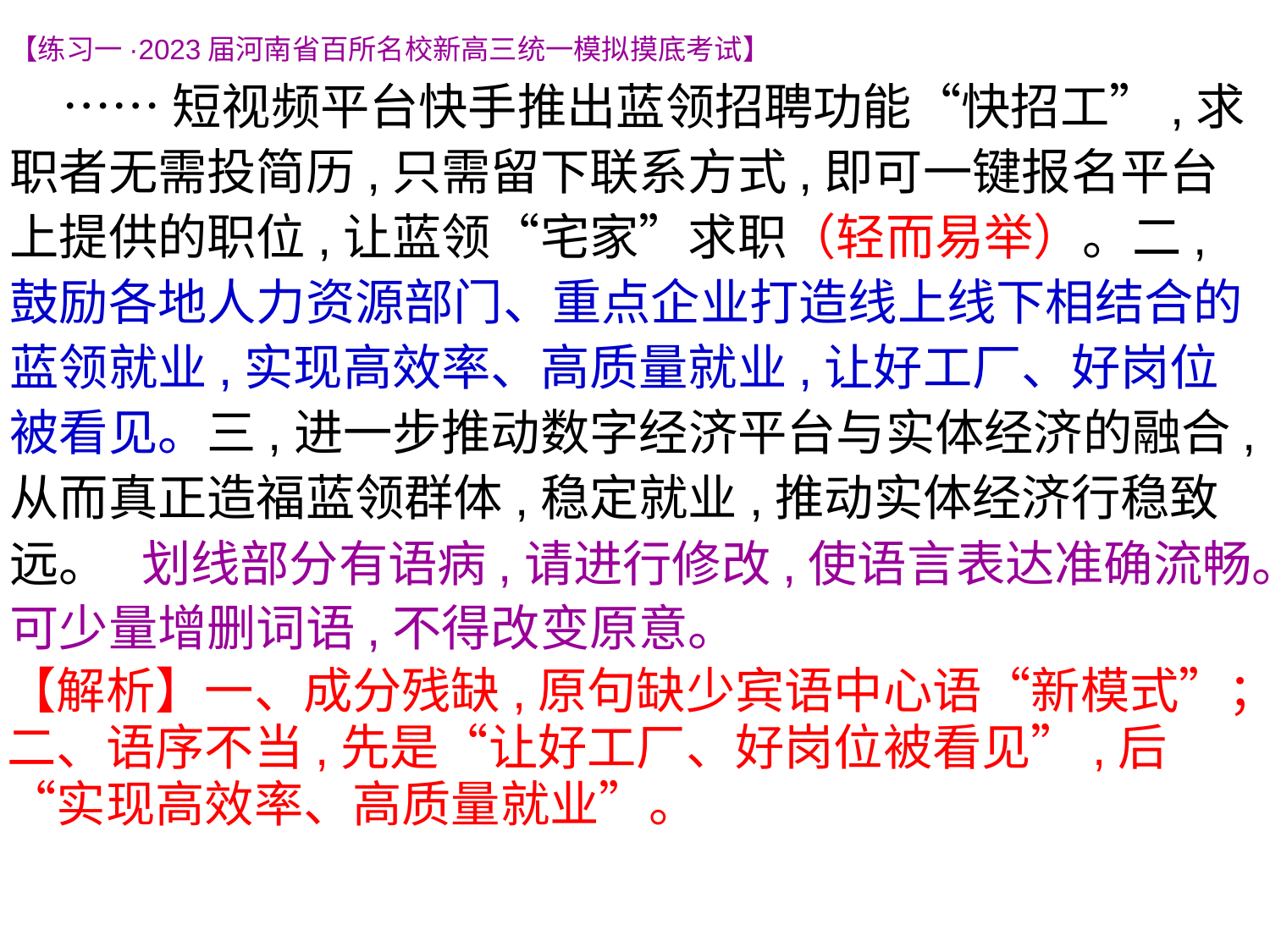

【练习一·2023届河南省百所名校新高三统一模拟摸底考试】
     ……短视频平台快手推出蓝领招聘功能“快招工”,求职者无需投简历,只需留下联系方式,即可一键报名平台上提供的职位,让蓝领“宅家”求职（轻而易举）。二,鼓励各地人力资源部门、重点企业打造线上线下相结合的蓝领就业,实现高效率、高质量就业,让好工厂、好岗位被看见。三,进一步推动数字经济平台与实体经济的融合,从而真正造福蓝领群体,稳定就业,推动实体经济行稳致远。   划线部分有语病,请进行修改,使语言表达准确流畅。可少量增删词语,不得改变原意。

【解析】一、成分残缺,原句缺少宾语中心语“新模式”；二、语序不当,先是“让好工厂、好岗位被看见”,后“实现高效率、高质量就业”。